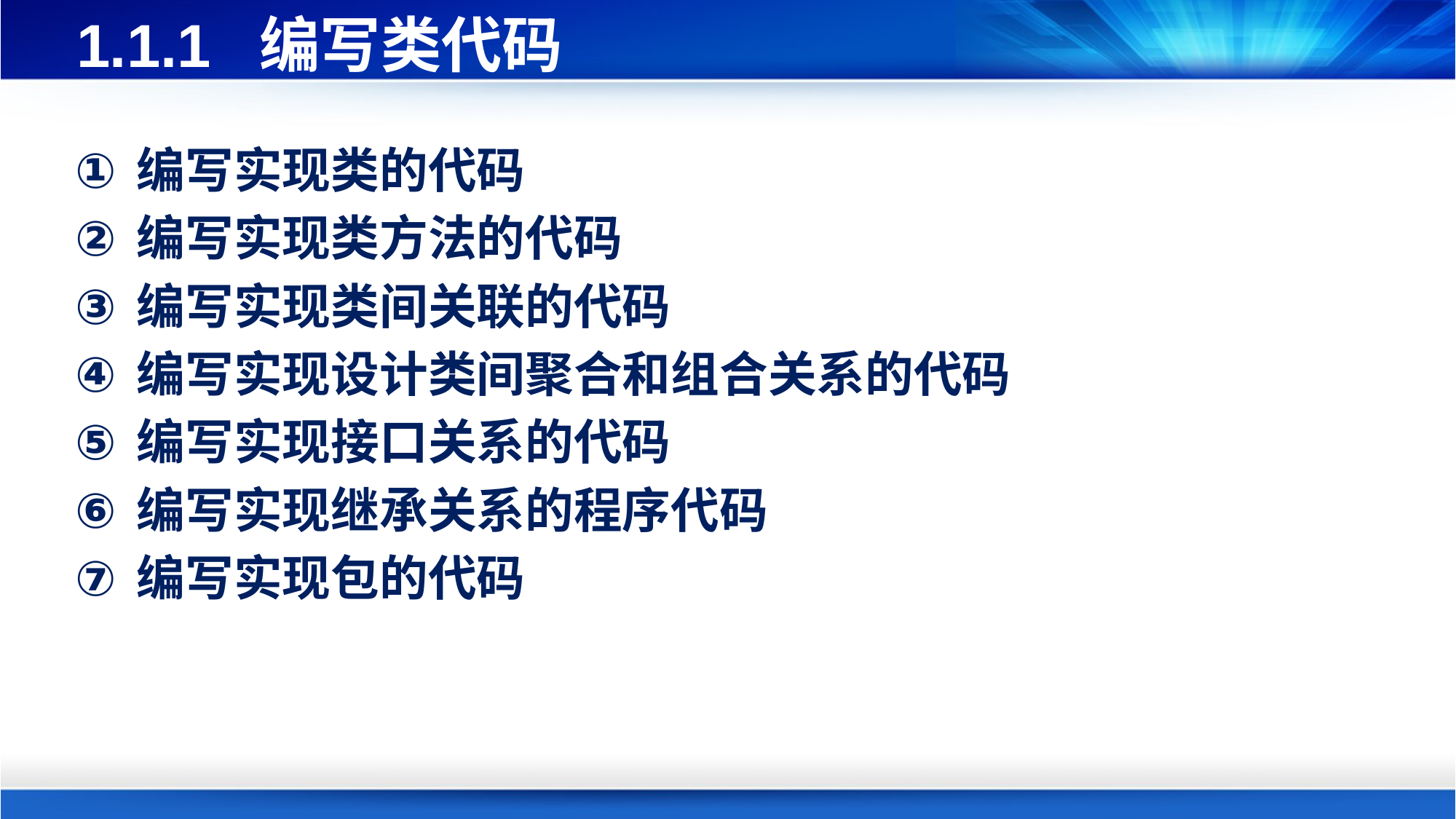

# 1.1.1  编写类代码
编写实现类的代码
编写实现类方法的代码
编写实现类间关联的代码
编写实现设计类间聚合和组合关系的代码
编写实现接口关系的代码
编写实现继承关系的程序代码
编写实现包的代码